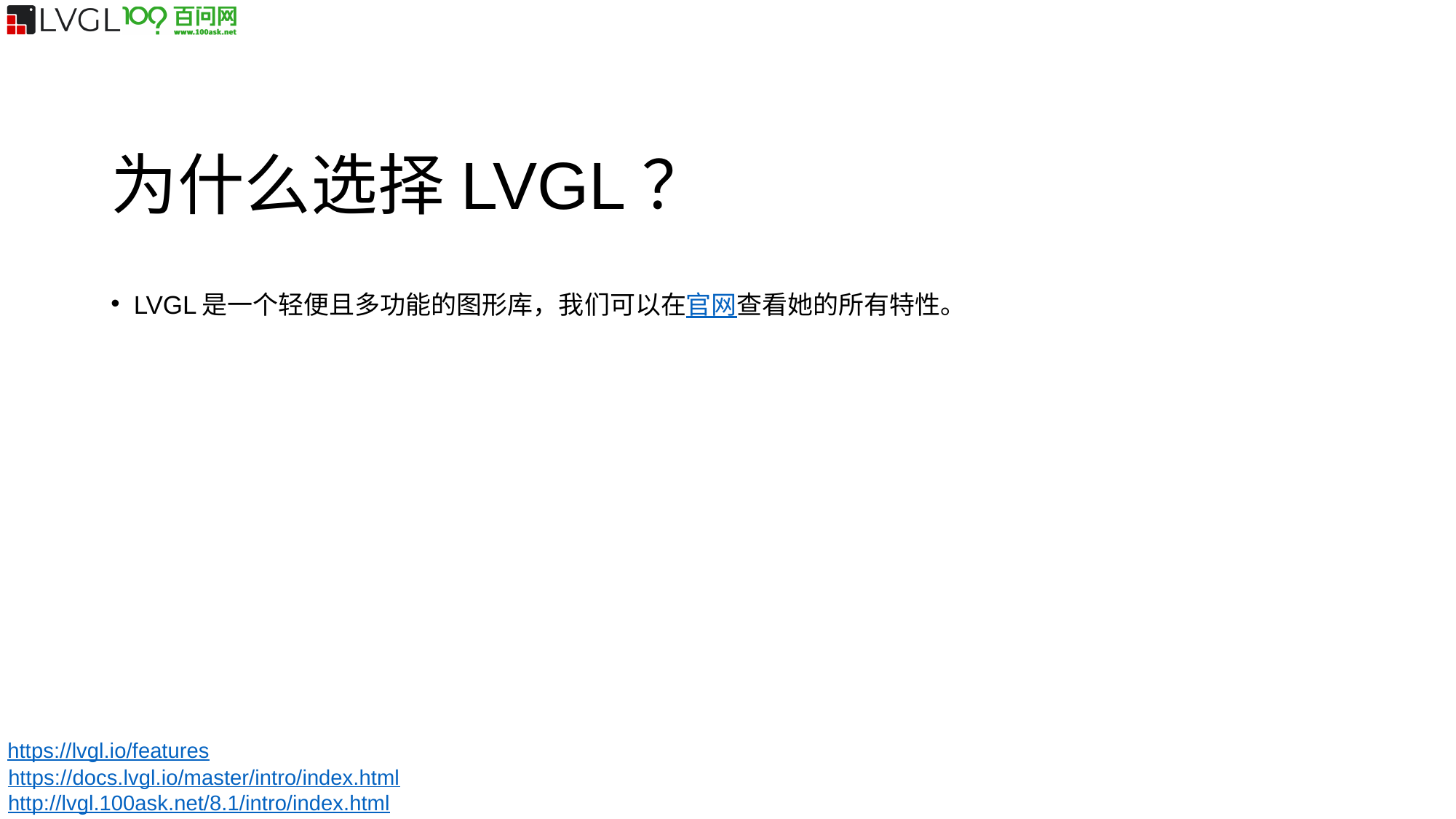

为什么选择LVGL？
LVGL是一个轻便且多功能的图形库，我们可以在官网查看她的所有特性。

https://lvgl.io/features
https://docs.lvgl.io/master/intro/index.html
http://lvgl.100ask.net/8.1/intro/index.html